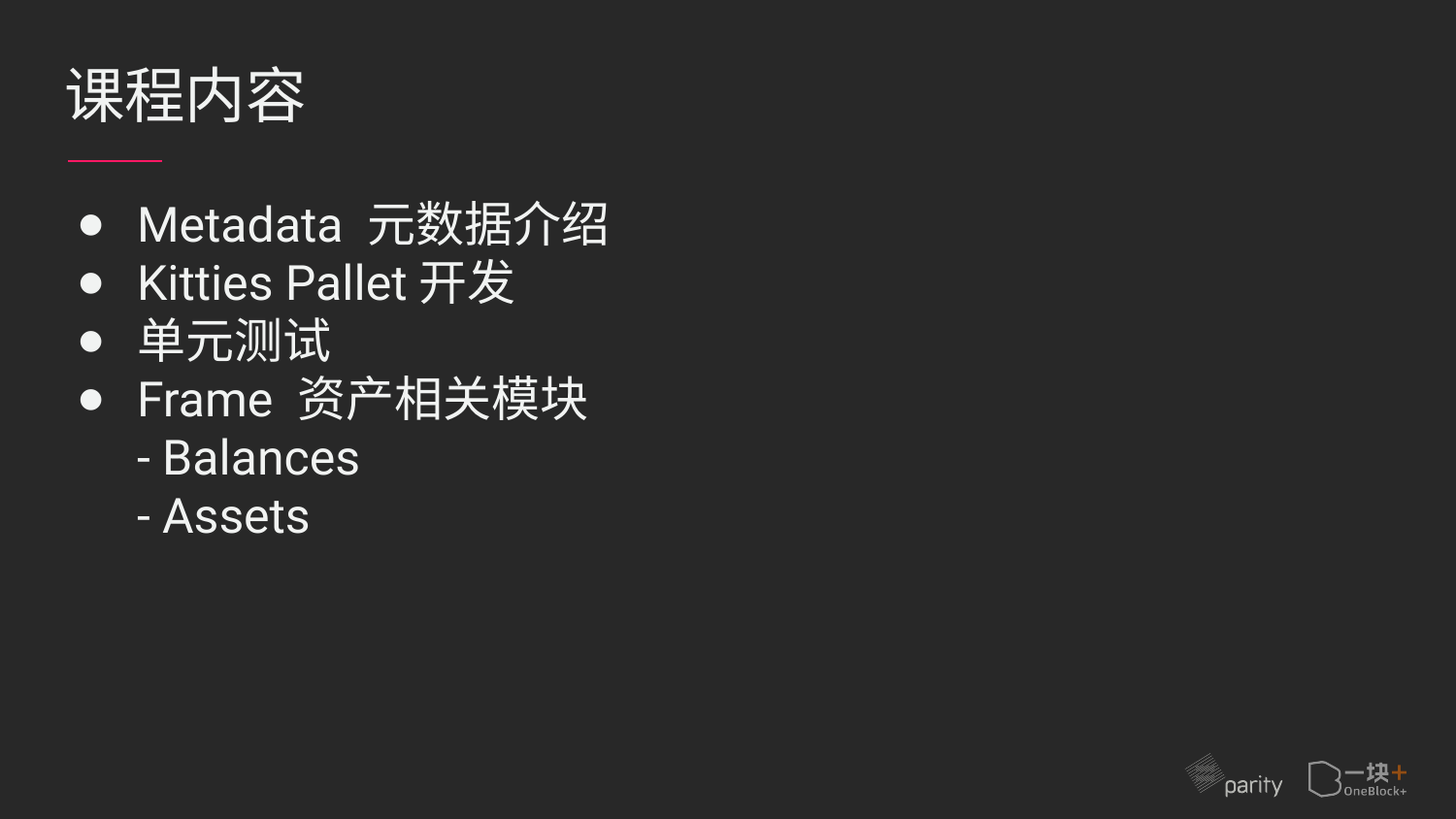

课程内容
Metadata 元数据介绍
Kitties Pallet开发
单元测试
Frame 资产相关模块
- Balances
- Assets